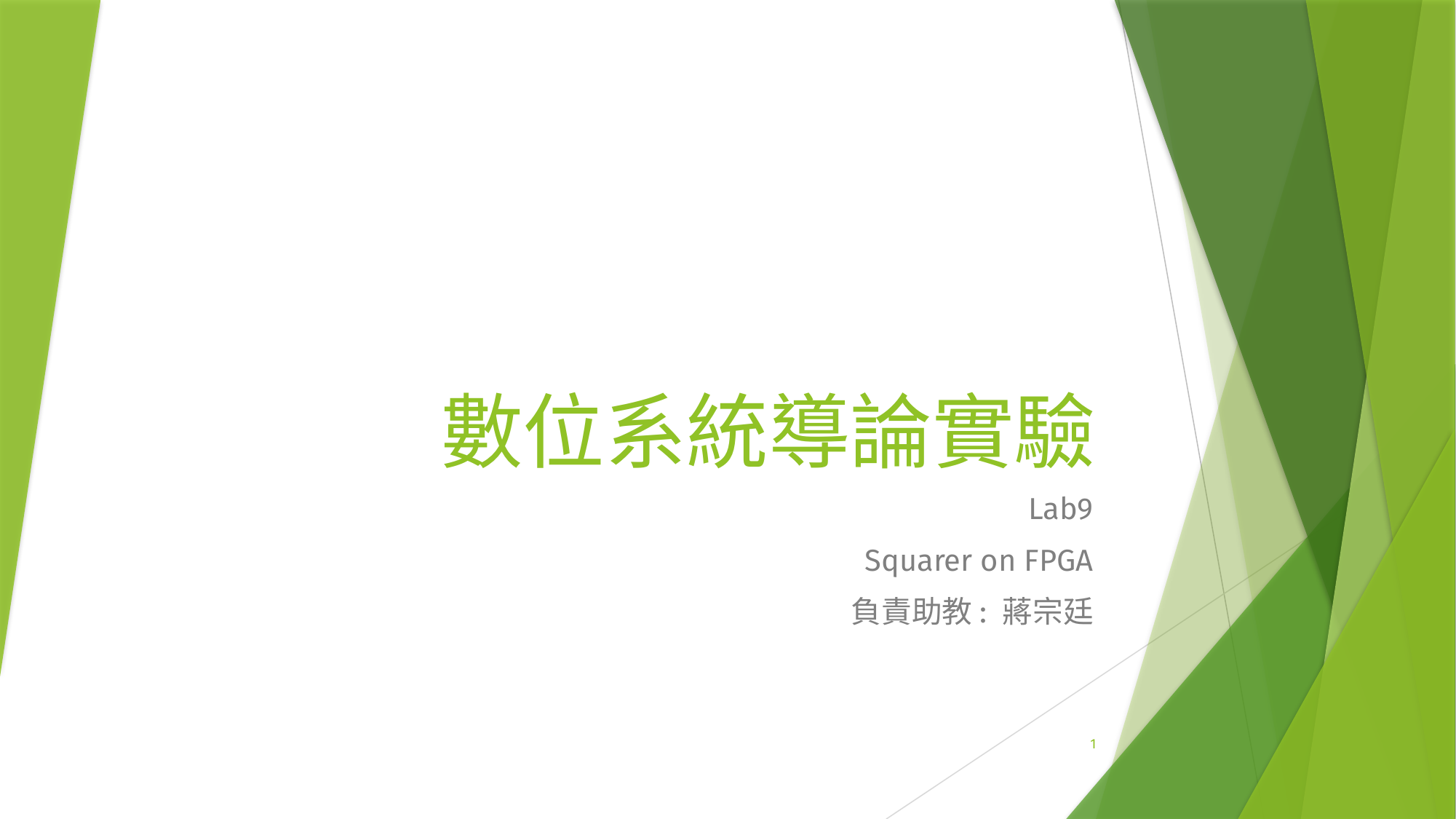

# 數位系統導論實驗
Lab9
Squarer on FPGA
負責助教: 蔣宗廷
1